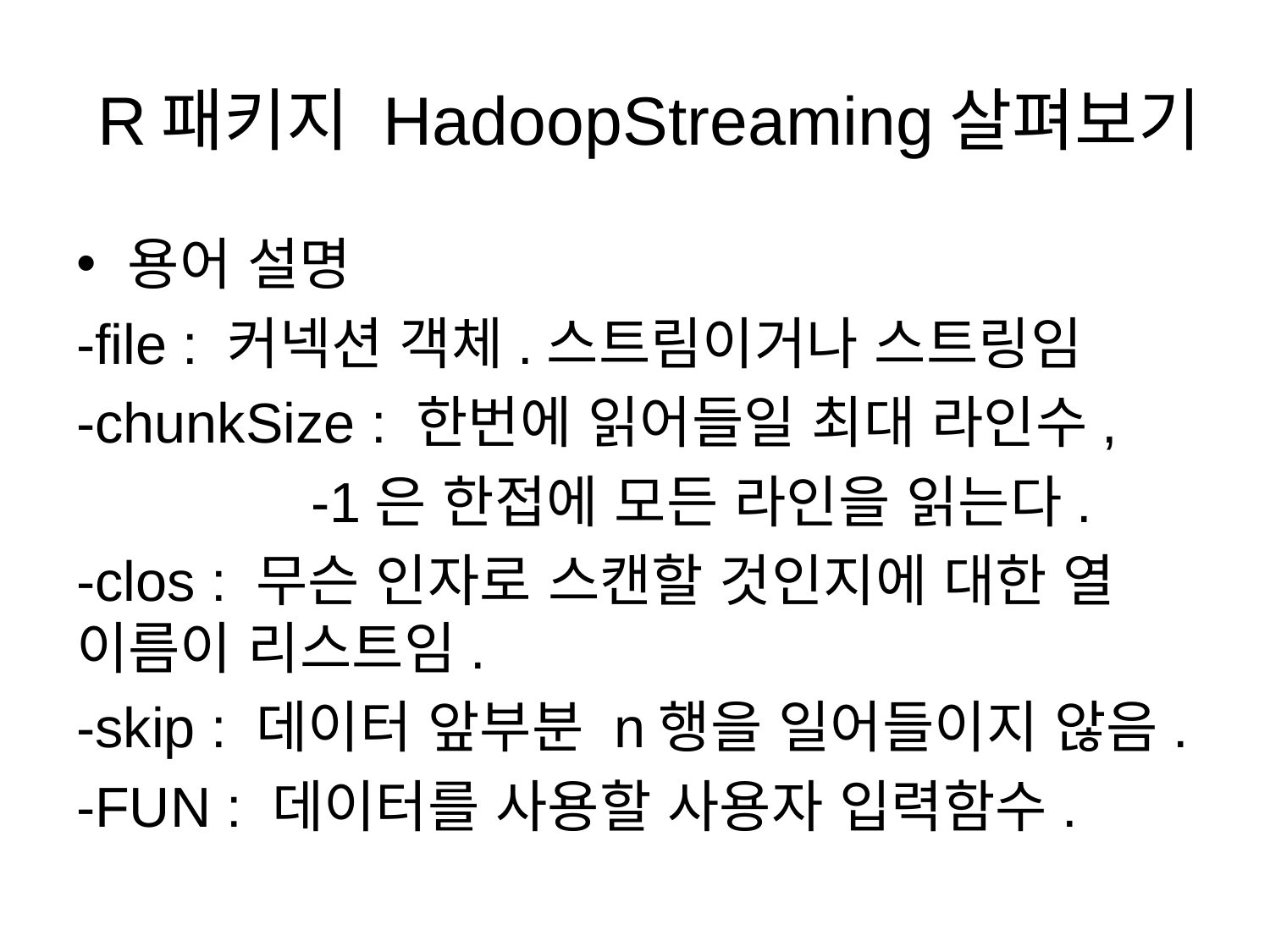

# R패키지 HadoopStreaming살펴보기
용어 설명
-file : 커넥션 객체.스트림이거나 스트링임
-chunkSize : 한번에 읽어들일 최대 라인수,
               -1은 한접에 모든 라인을 읽는다.
-clos : 무슨 인자로 스캔할 것인지에 대한 열 이름이 리스트임.
-skip : 데이터 앞부분 n행을 일어들이지 않음.
-FUN : 데이터를 사용할 사용자 입력함수.